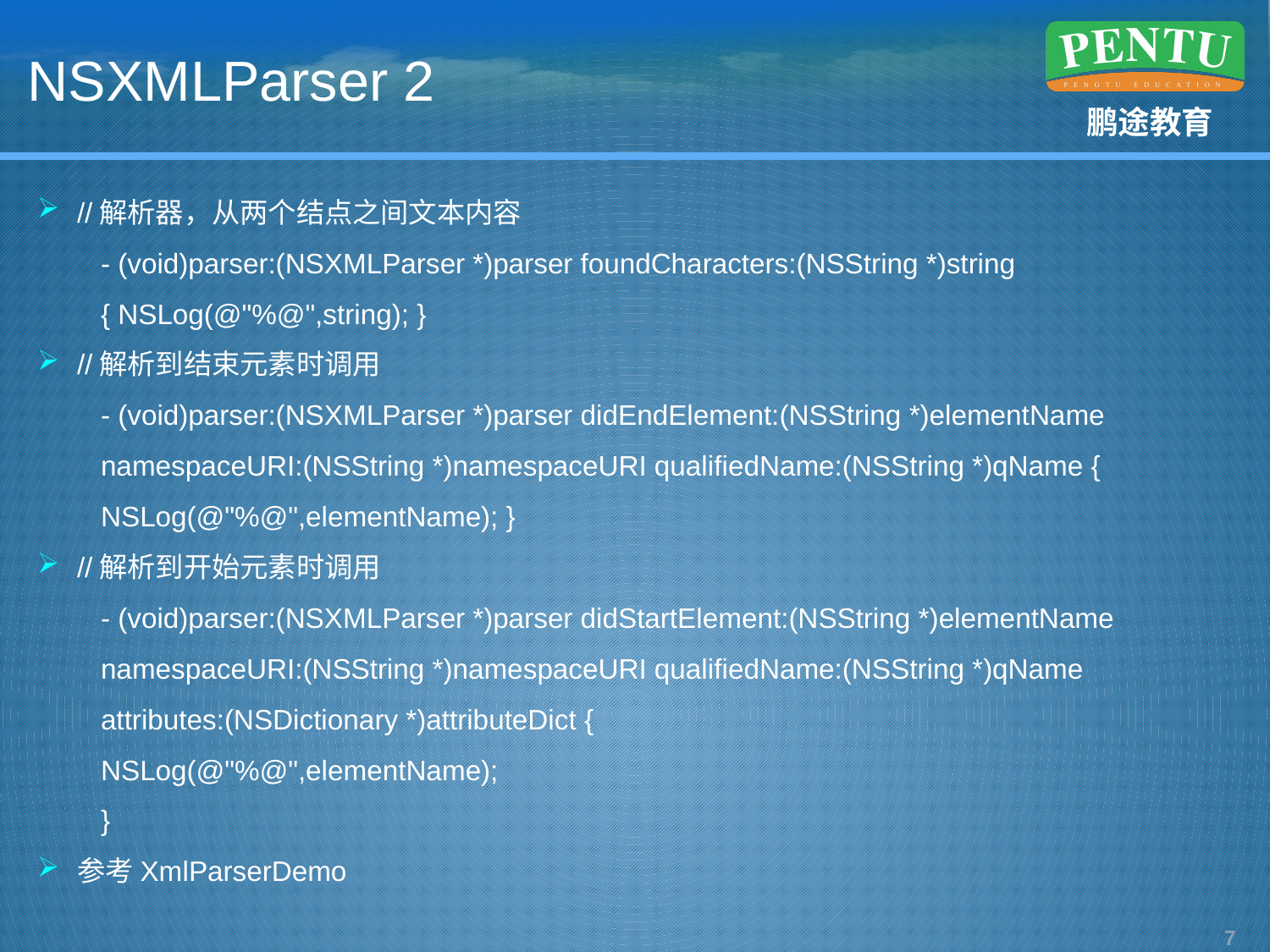

# NSXMLParser 2
//解析器，从两个结点之间文本内容
- (void)parser:(NSXMLParser *)parser foundCharacters:(NSString *)string
{ NSLog(@"%@",string); }
//解析到结束元素时调用
- (void)parser:(NSXMLParser *)parser didEndElement:(NSString *)elementName
namespaceURI:(NSString *)namespaceURI qualifiedName:(NSString *)qName {
NSLog(@"%@",elementName); }
//解析到开始元素时调用
- (void)parser:(NSXMLParser *)parser didStartElement:(NSString *)elementName
namespaceURI:(NSString *)namespaceURI qualifiedName:(NSString *)qName
attributes:(NSDictionary *)attributeDict {
NSLog(@"%@",elementName);
}
参考XmlParserDemo
7